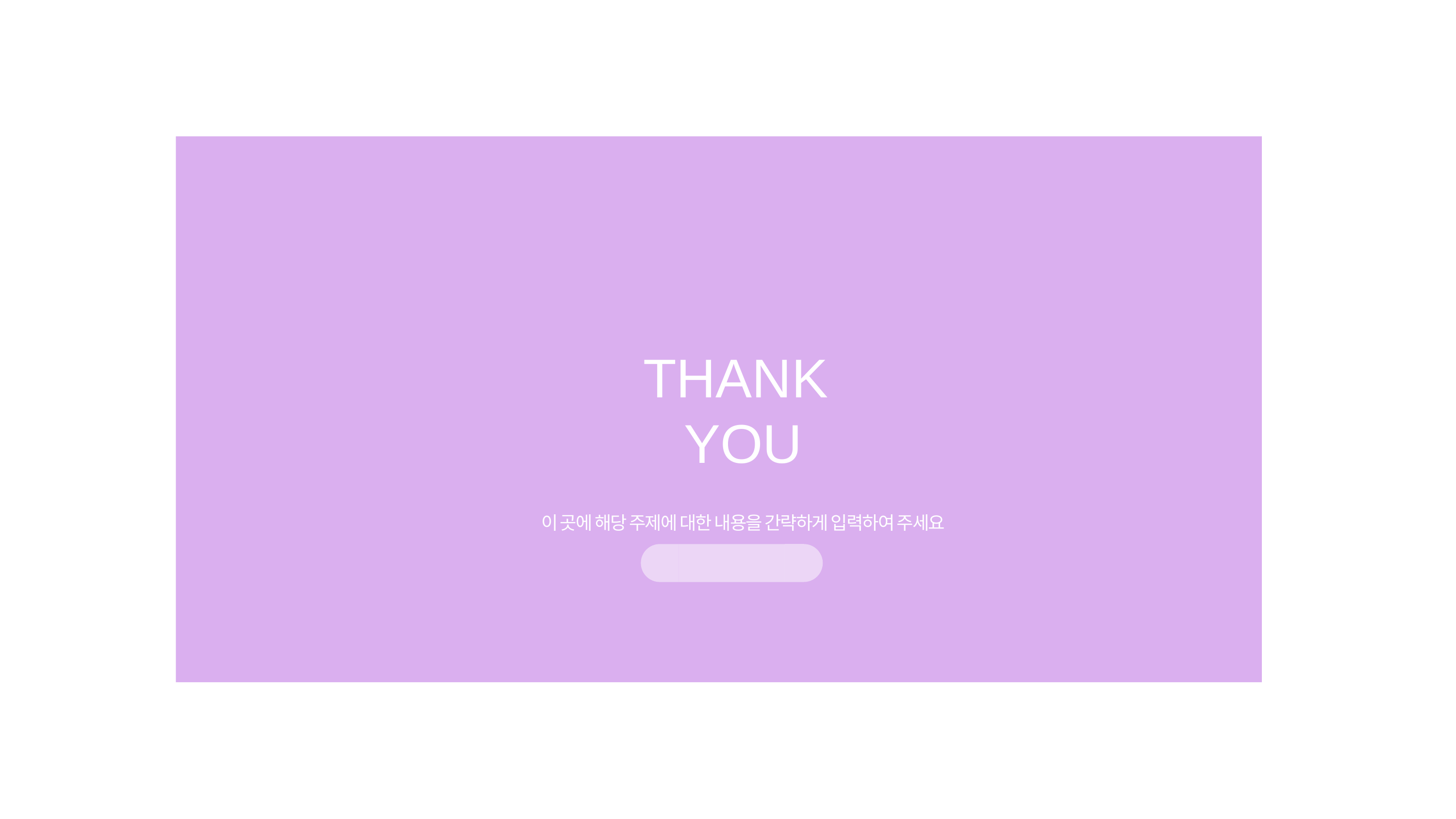

THANK
YOU
이 곳에 해당 주제에 대한 내용을 간략하게 입력하여 주세요